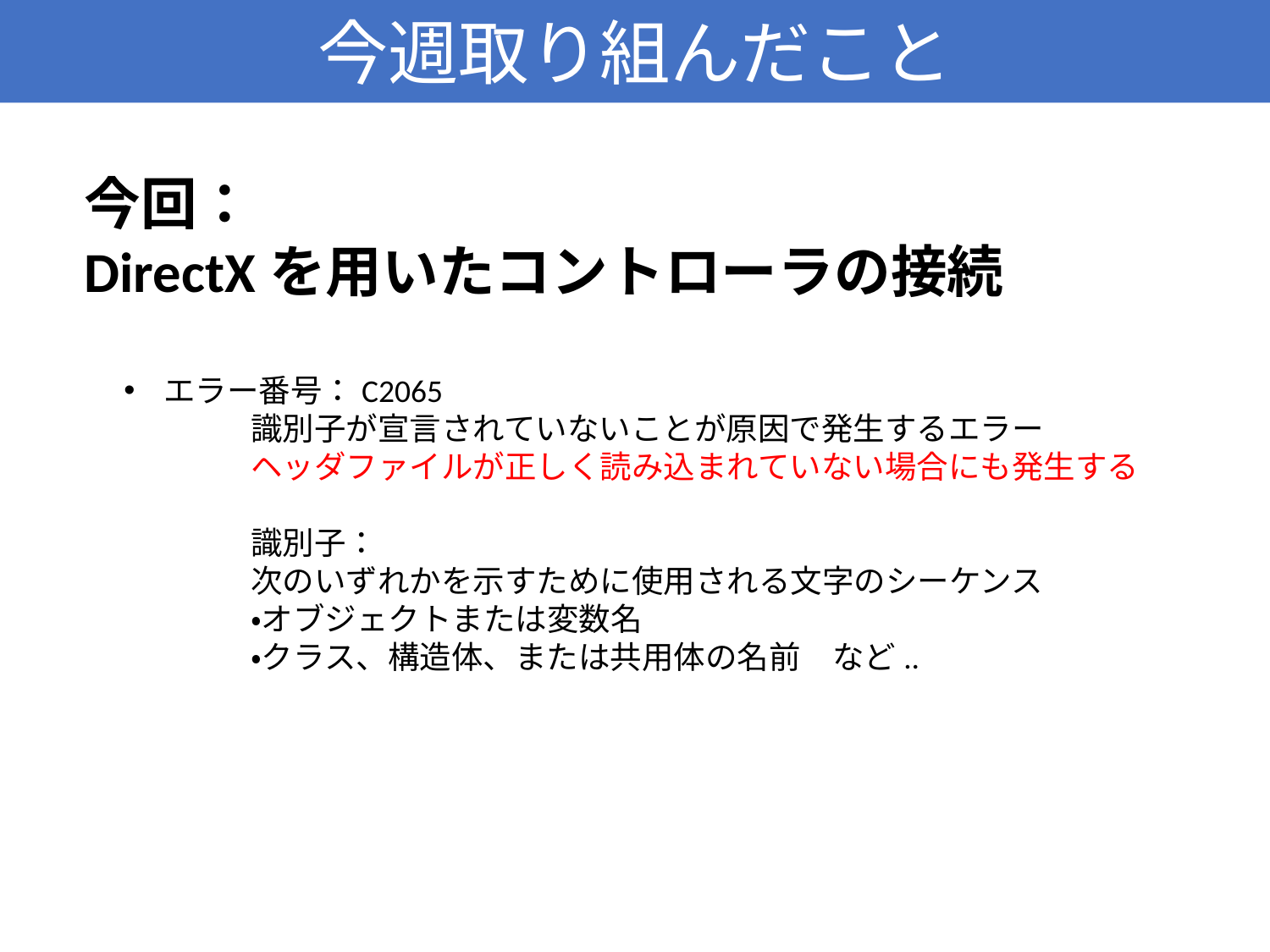

今週取り組んだこと
今回：
DirectXを用いたコントローラの接続
エラー番号：C2065
	識別子が宣言されていないことが原因で発生するエラー
	ヘッダファイルが正しく読み込まれていない場合にも発生する

	識別子：
	次のいずれかを示すために使用される文字のシーケンス
	・オブジェクトまたは変数名
	・クラス、構造体、または共用体の名前　など..